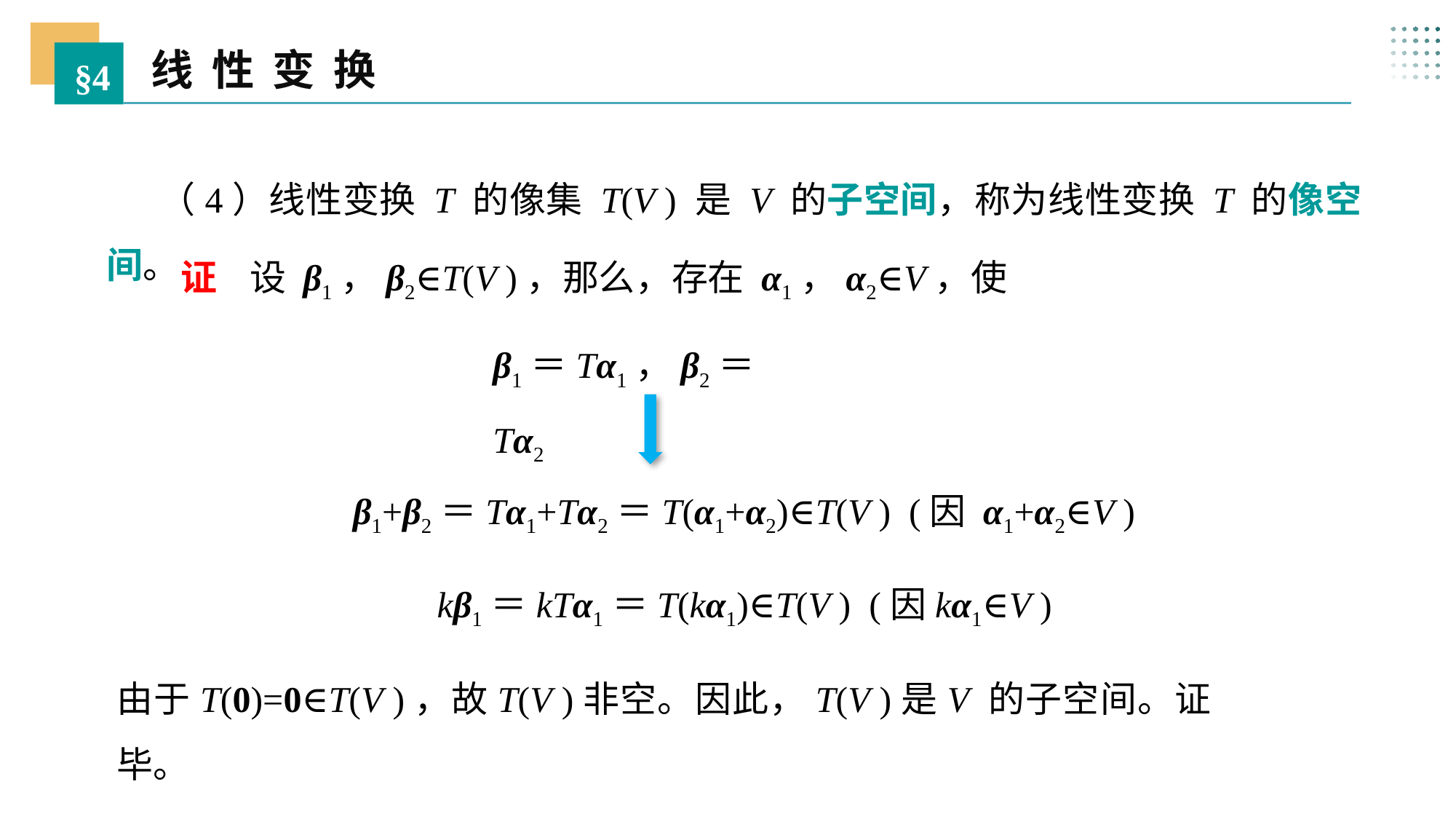

线 性 变 换
§4
     （4）线性变换 T 的像集 T(V ) 是 V 的子空间，称为线性变换 T 的像空间。
        证    设 β1，β2∈T(V )，那么，存在 α1，α2∈V，使
β1＝Tα1，β2＝Tα2

β1+β2＝Tα1+Tα2＝T(α1+α2)∈T(V )  (因 α1+α2∈V )
kβ1＝kTα1＝T(kα1)∈T(V )  (因kα1∈V )
由于T(0)=0∈T(V )，故T(V )非空。因此，T(V )是V 的子空间。证毕。